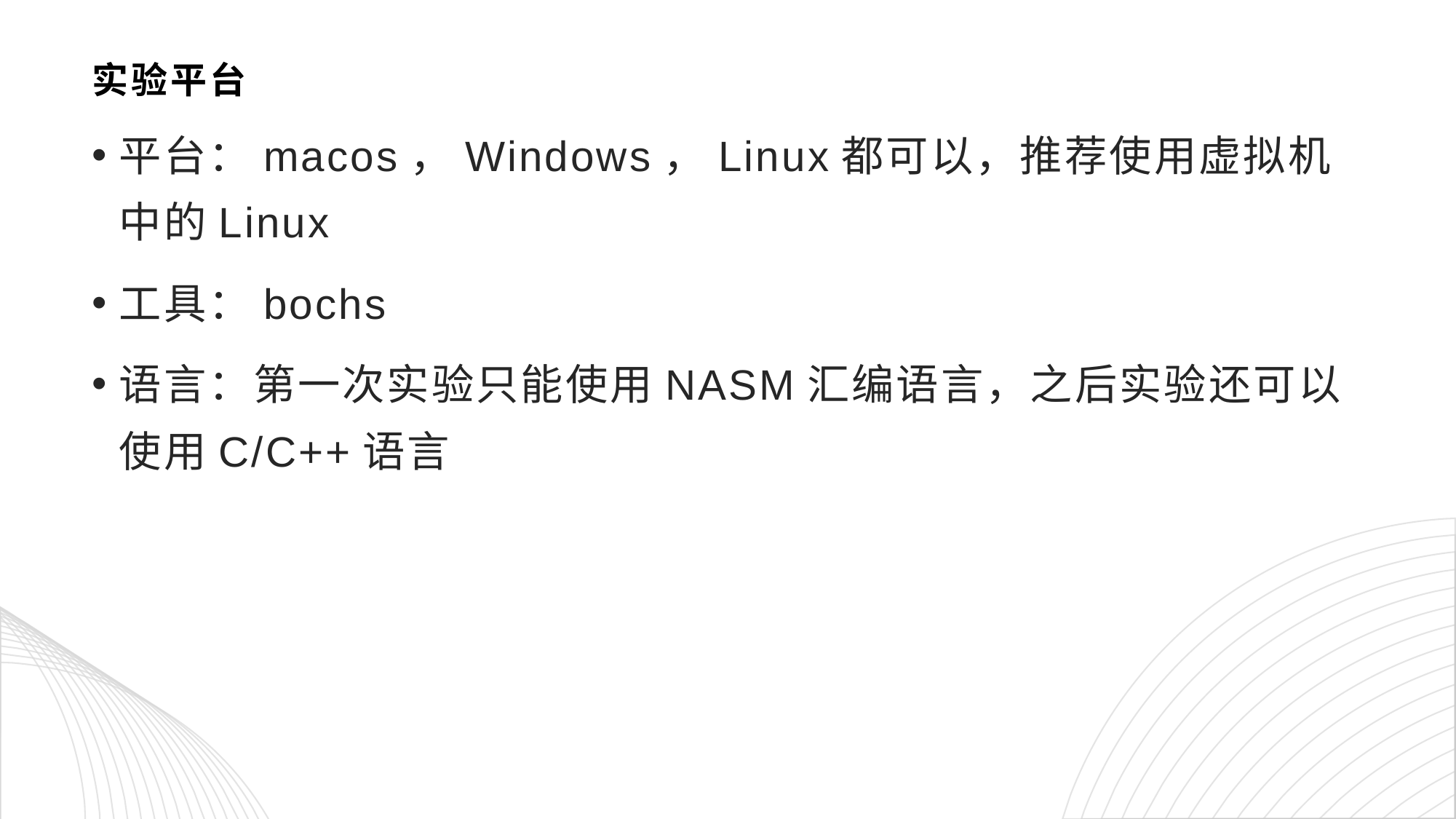

# 实验平台
平台：macos，Windows，Linux都可以，推荐使用虚拟机中的Linux
工具：bochs
语言：第一次实验只能使用NASM汇编语言，之后实验还可以使用C/C++语言